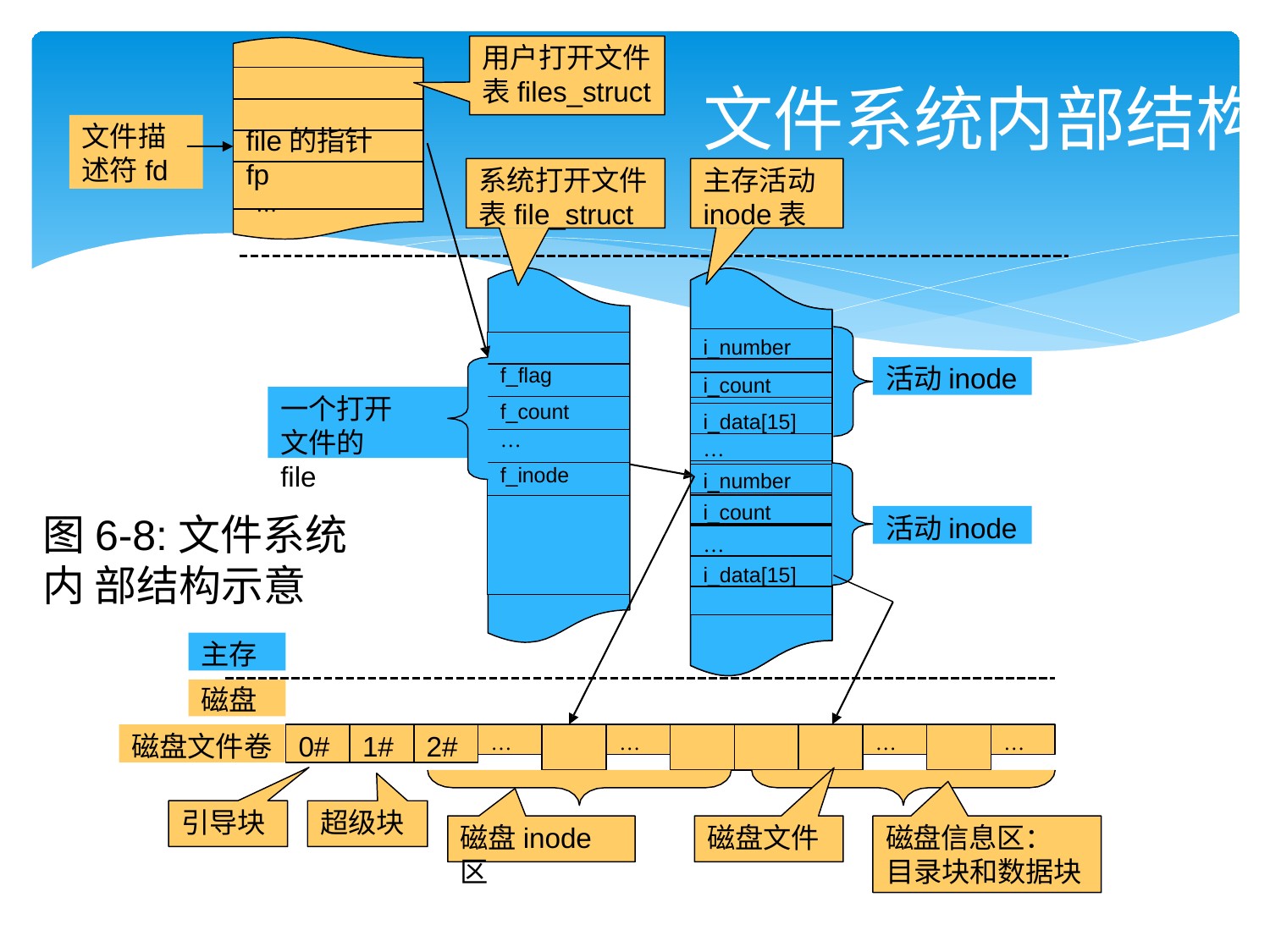

用户打开文件 表files_struct

# 文件系统内部结构

文件描
述符fd
file的指针fp
…

主存活动
inode表
系统打开文件 表file_struct

i_number
|  |
| --- |
| f\_flag |
| f\_count |
| … |
| f\_inode |
|  |
i_number
i_count
活动inode

i_count

一个打开 文件的file
i_data[15]
…

i_number

i_count
活动inode
图6-8:文件系统内 部结构示意
…
i_data[15]

主存

磁盘
磁盘文件卷
0#
1#
2#
…

…

…

…
…

引导块
超级块
磁盘inode区
磁盘文件
磁盘信息区：
目录块和数据块